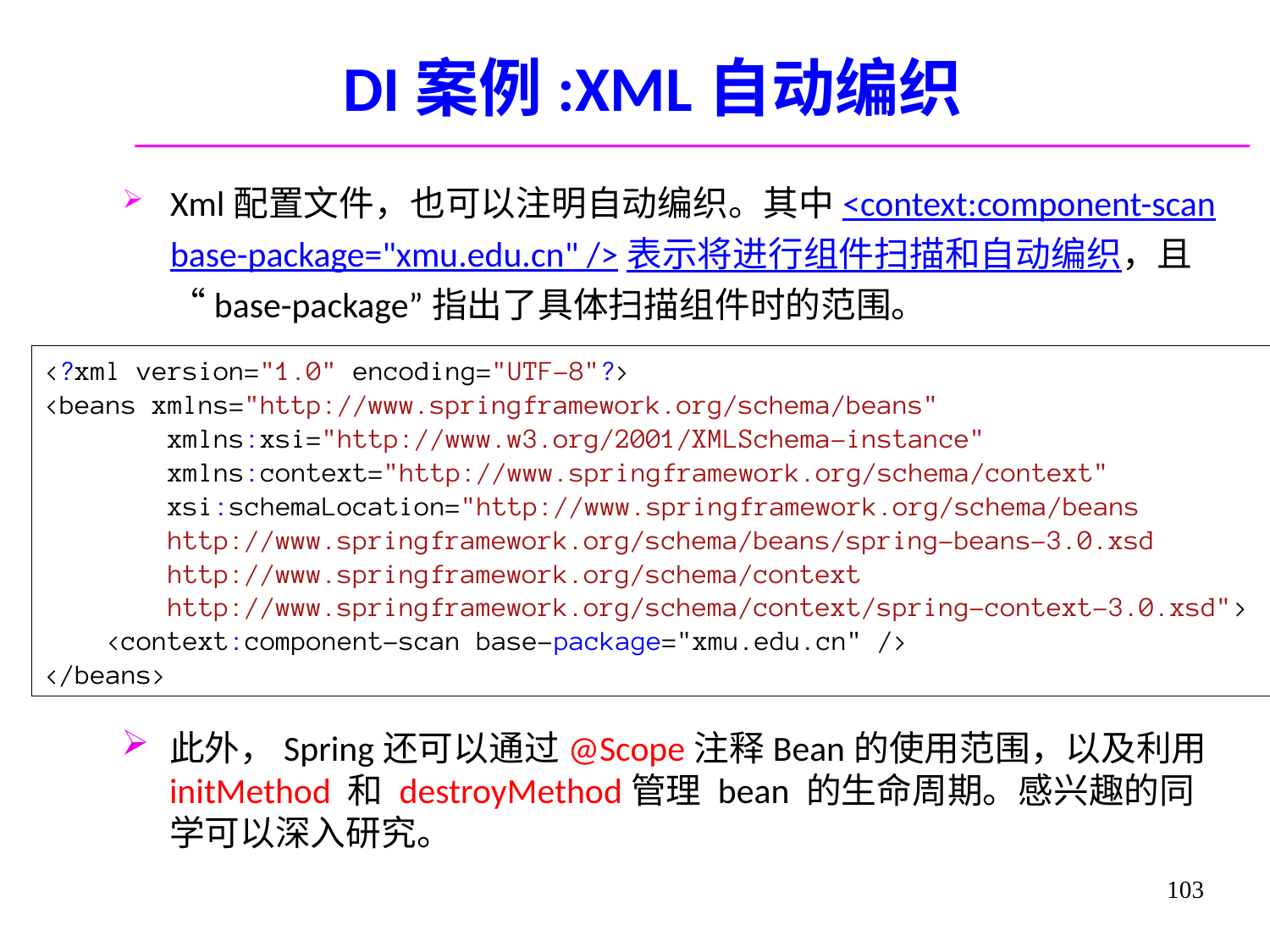

# DI案例:XML自动编织
Xml配置文件，也可以注明自动编织。其中<context:component-scan base-package="xmu.edu.cn" />表示将进行组件扫描和自动编织，且“base-package”指出了具体扫描组件时的范围。
<?xml version="1.0" encoding="UTF-8"?>
<beans xmlns="http://www.springframework.org/schema/beans"
        xmlns:xsi="http://www.w3.org/2001/XMLSchema-instance"
        xmlns:context="http://www.springframework.org/schema/context"
        xsi:schemaLocation="http://www.springframework.org/schema/beans
        http://www.springframework.org/schema/beans/spring-beans-3.0.xsd
        http://www.springframework.org/schema/context
        http://www.springframework.org/schema/context/spring-context-3.0.xsd">
    <context:component-scan base-package="xmu.edu.cn" />
</beans>
此外，Spring还可以通过@Scope注释Bean的使用范围，以及利用initMethod 和 destroyMethod管理 bean 的生命周期。感兴趣的同学可以深入研究。
103